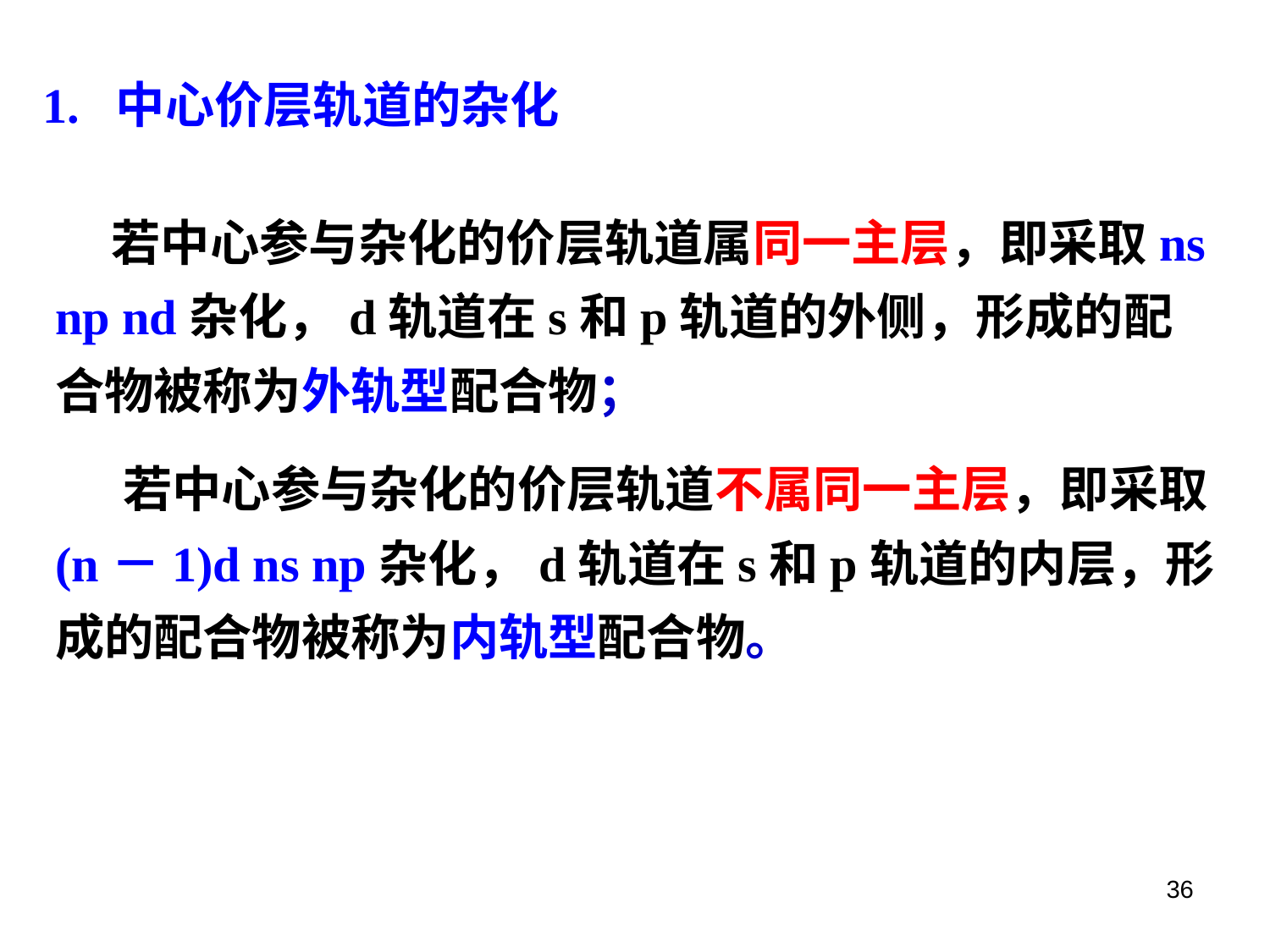

1.  中心价层轨道的杂化
    若中心参与杂化的价层轨道属同一主层，即采取ns np nd杂化，d轨道在s和p轨道的外侧，形成的配合物被称为外轨型配合物；
     若中心参与杂化的价层轨道不属同一主层，即采取(n－1)d ns np杂化，d轨道在s和p轨道的内层，形成的配合物被称为内轨型配合物。
36